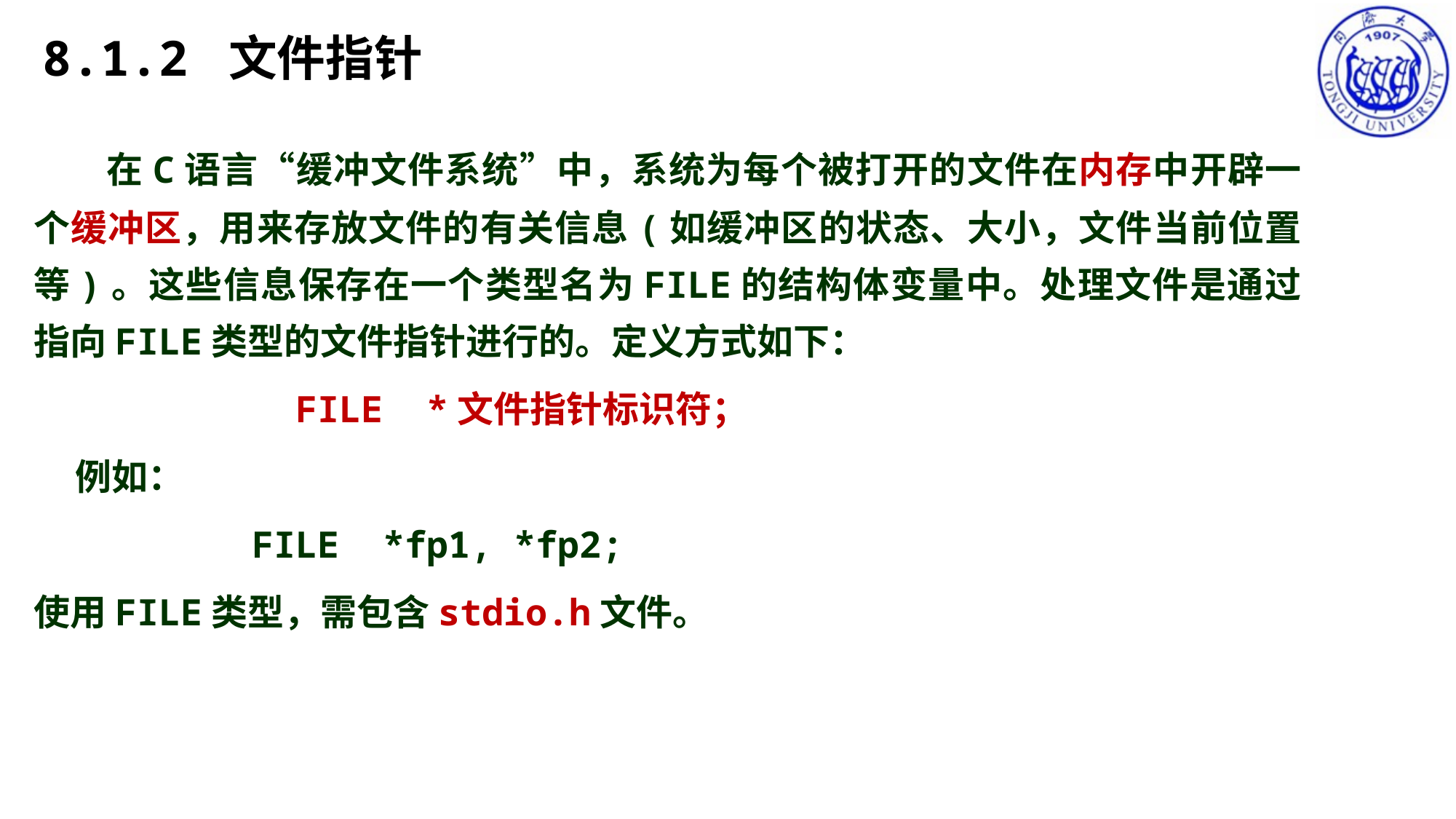

# 8.1.2 文件指针
      在C语言“缓冲文件系统”中，系统为每个被打开的文件在内存中开辟一个缓冲区，用来存放文件的有关信息(如缓冲区的状态、大小，文件当前位置等)。这些信息保存在一个类型名为FILE的结构体变量中。处理文件是通过指向FILE类型的文件指针进行的。定义方式如下：
            FILE  *文件指针标识符；
    例如：
		FILE  *fp1, *fp2;
使用FILE类型，需包含stdio.h文件。